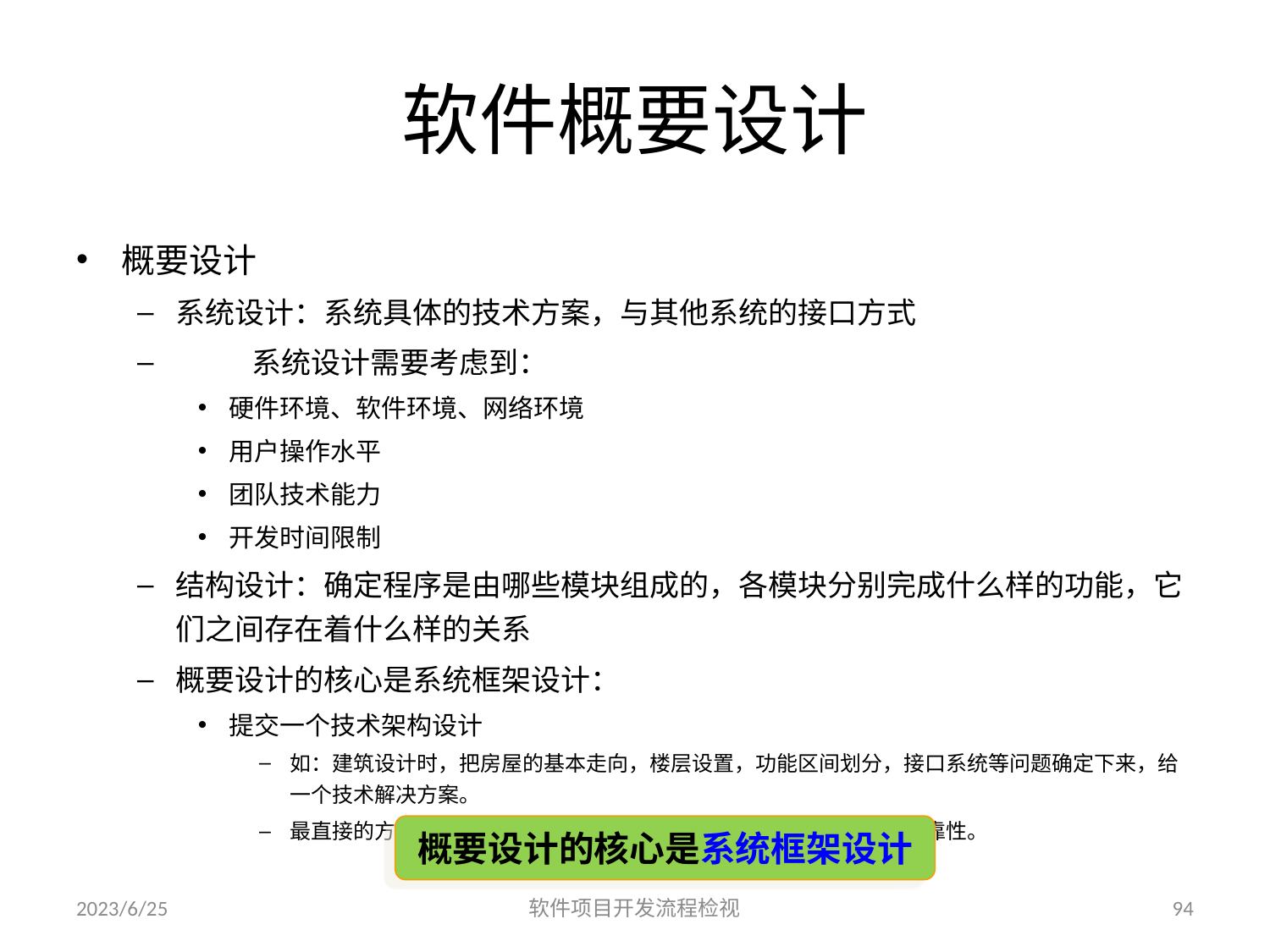

# 软件概要设计
概要设计
系统设计：系统具体的技术方案，与其他系统的接口方式
	系统设计需要考虑到：
硬件环境、软件环境、网络环境
用户操作水平
团队技术能力
开发时间限制
结构设计：确定程序是由哪些模块组成的，各模块分别完成什么样的功能，它们之间存在着什么样的关系
概要设计的核心是系统框架设计：
提交一个技术架构设计
如：建筑设计时，把房屋的基本走向，楼层设置，功能区间划分，接口系统等问题确定下来，给一个技术解决方案。
最直接的方法，就是先做一个样板间出来，论证一下技术可行性和可靠性。

概要设计的核心是系统框架设计
2023/6/25
软件项目开发流程检视
94